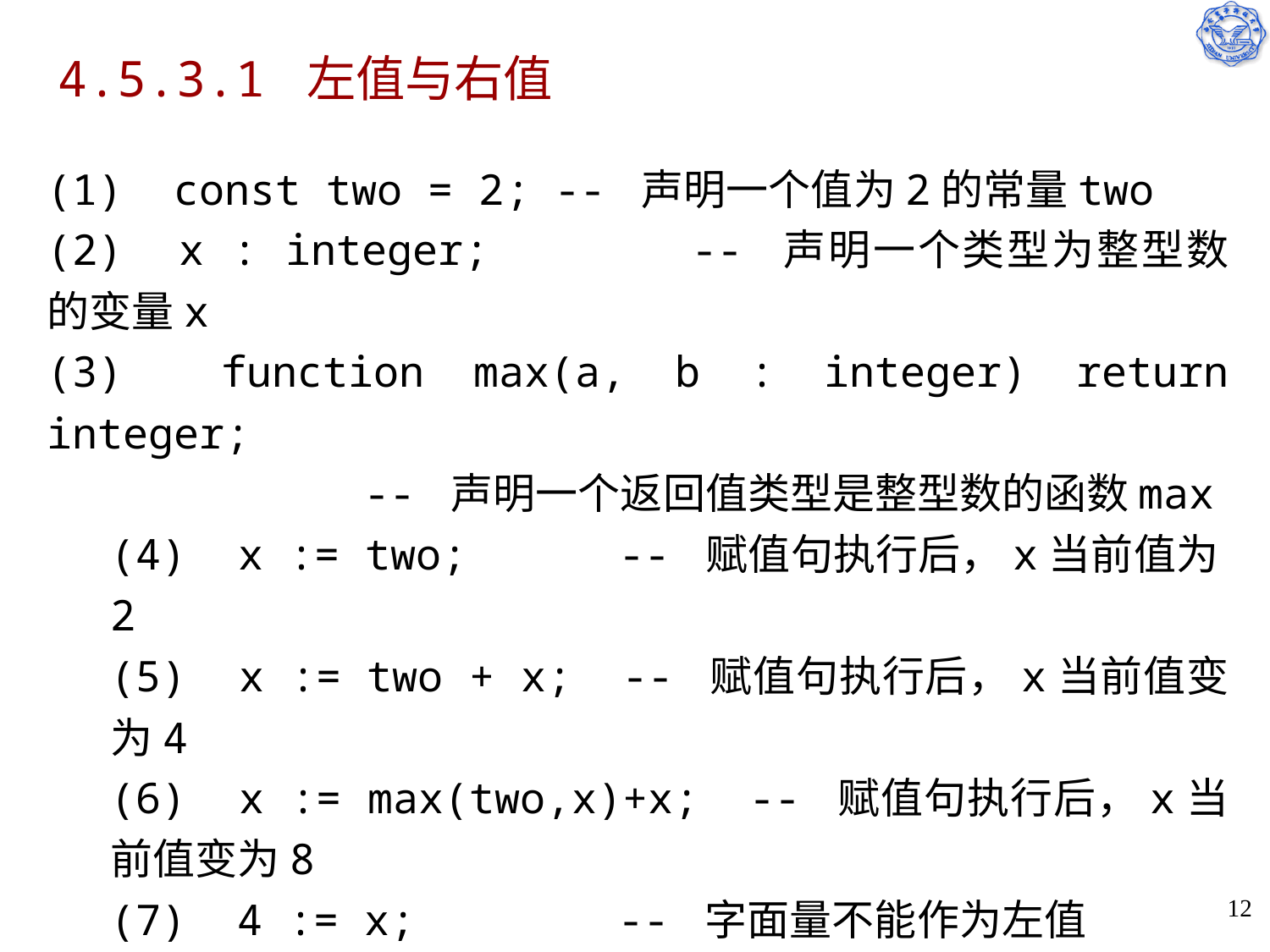

# 4.5.3.1 左值与右值
(1)  const two = 2;	-- 声明一个值为2的常量two
(2)  x : integer;		-- 声明一个类型为整型数的变量x
(3)  function max(a, b : integer) return integer;
		-- 声明一个返回值类型是整型数的函数max
(4)  x := two;		-- 赋值句执行后，x当前值为2
(5)  x := two + x;	-- 赋值句执行后，x当前值变为4
(6)  x := max(two,x)+x;	-- 赋值句执行后，x当前值变为8
(7)  4 := x;		-- 字面量不能作为左值
(8)  two := x;		-- 常量不能作为左值
(9)  max(two,x) := two;	-- 函数返回值不能作为左值
(10) x+two := x+two;	-- 表达式的值不能作为左值
12